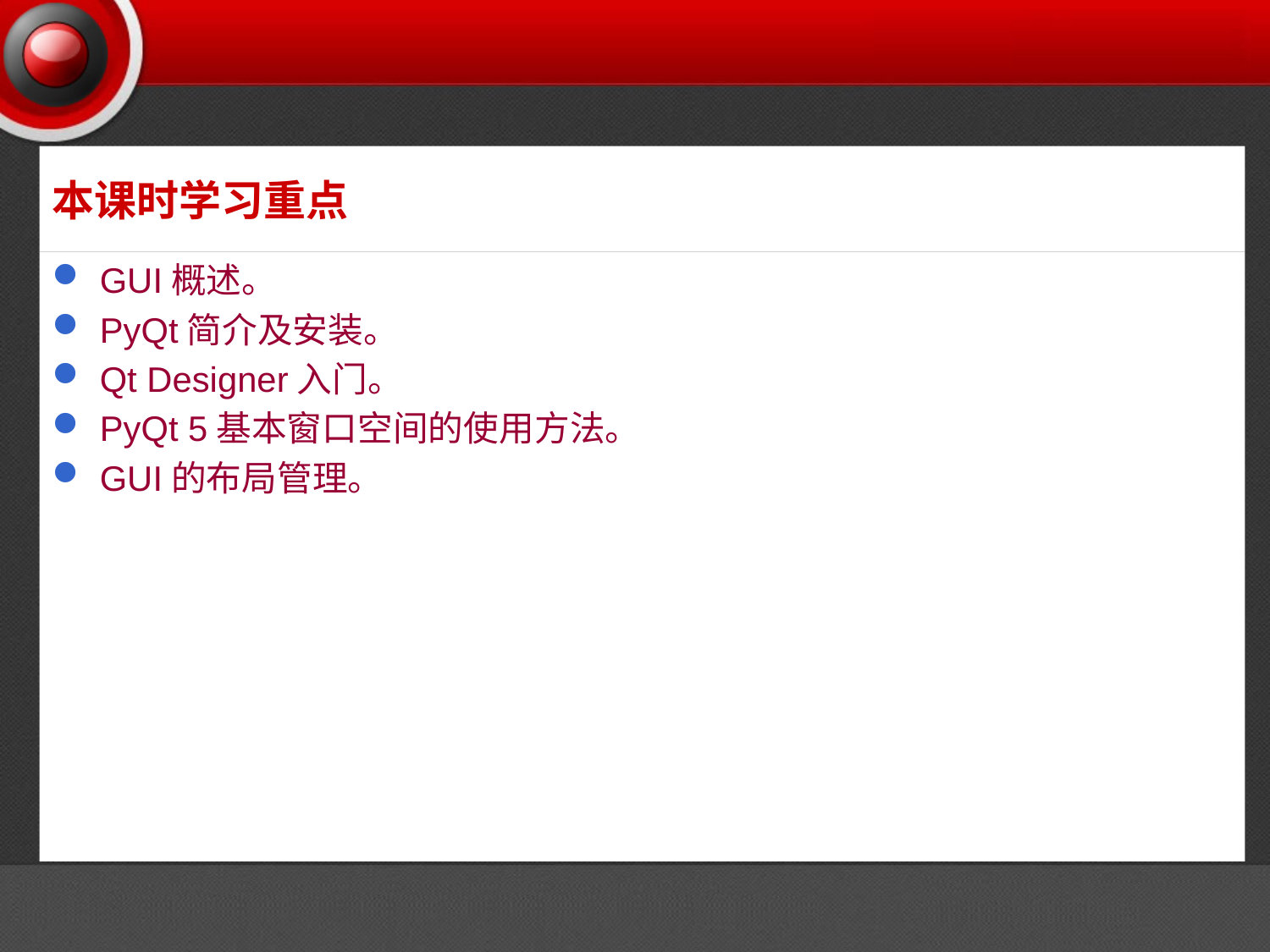

# 本课时学习重点
GUI概述。
PyQt简介及安装。
Qt Designer入门。
PyQt 5基本窗口空间的使用方法。
GUI的布局管理。